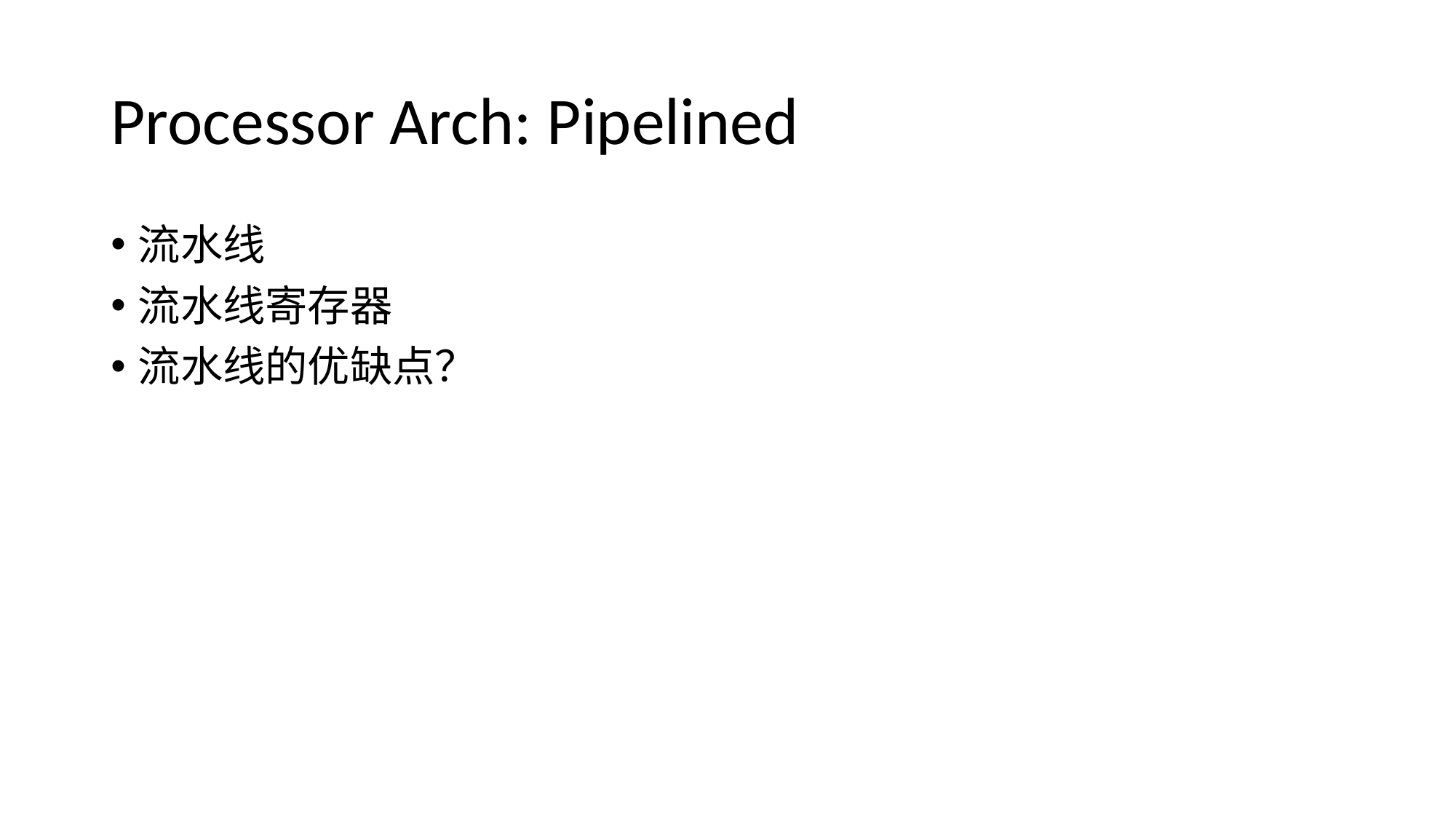

# Processor Arch: Pipelined
流水线
流水线寄存器
流水线的优缺点？